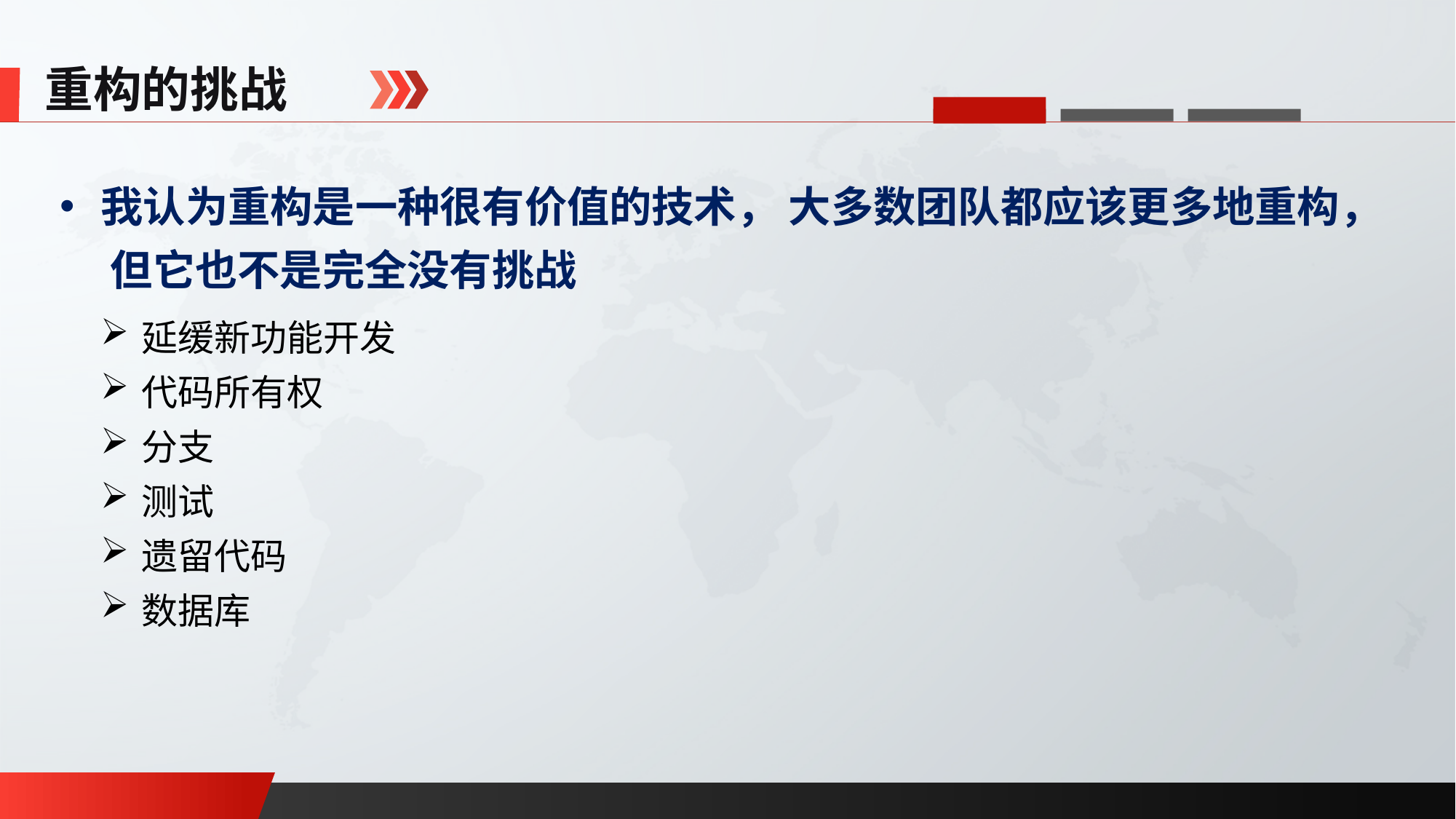

重构的挑战

我认为重构是一种很有价值的技术， 大多数团队都应该更多地重构， 但它也不是完全没有挑战
延缓新功能开发
代码所有权
分支
测试
遗留代码
数据库